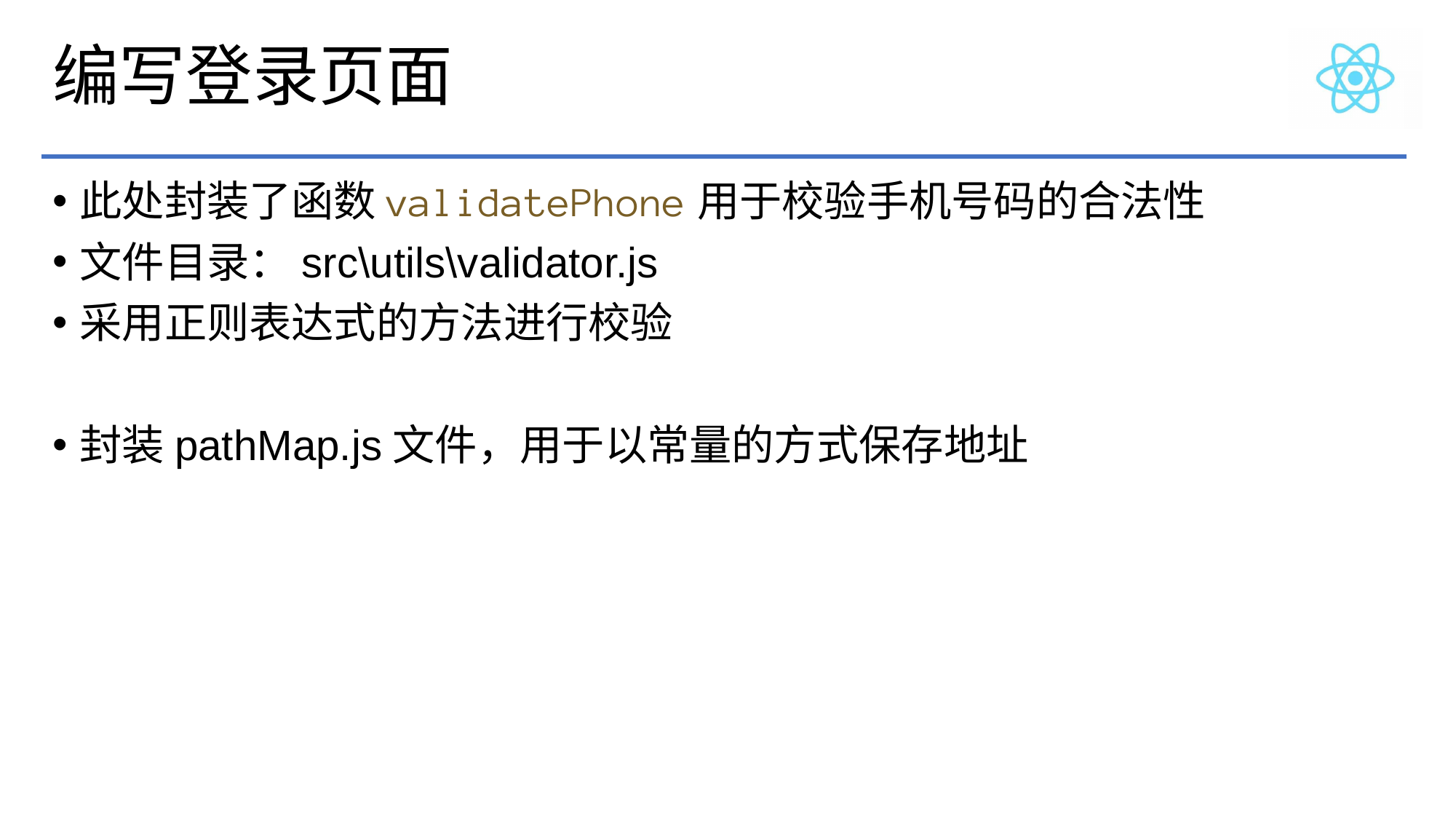

# 编写登录页面
此处封装了函数validatePhone用于校验手机号码的合法性
文件目录：src\utils\validator.js
采用正则表达式的方法进行校验

封装pathMap.js文件，用于以常量的方式保存地址